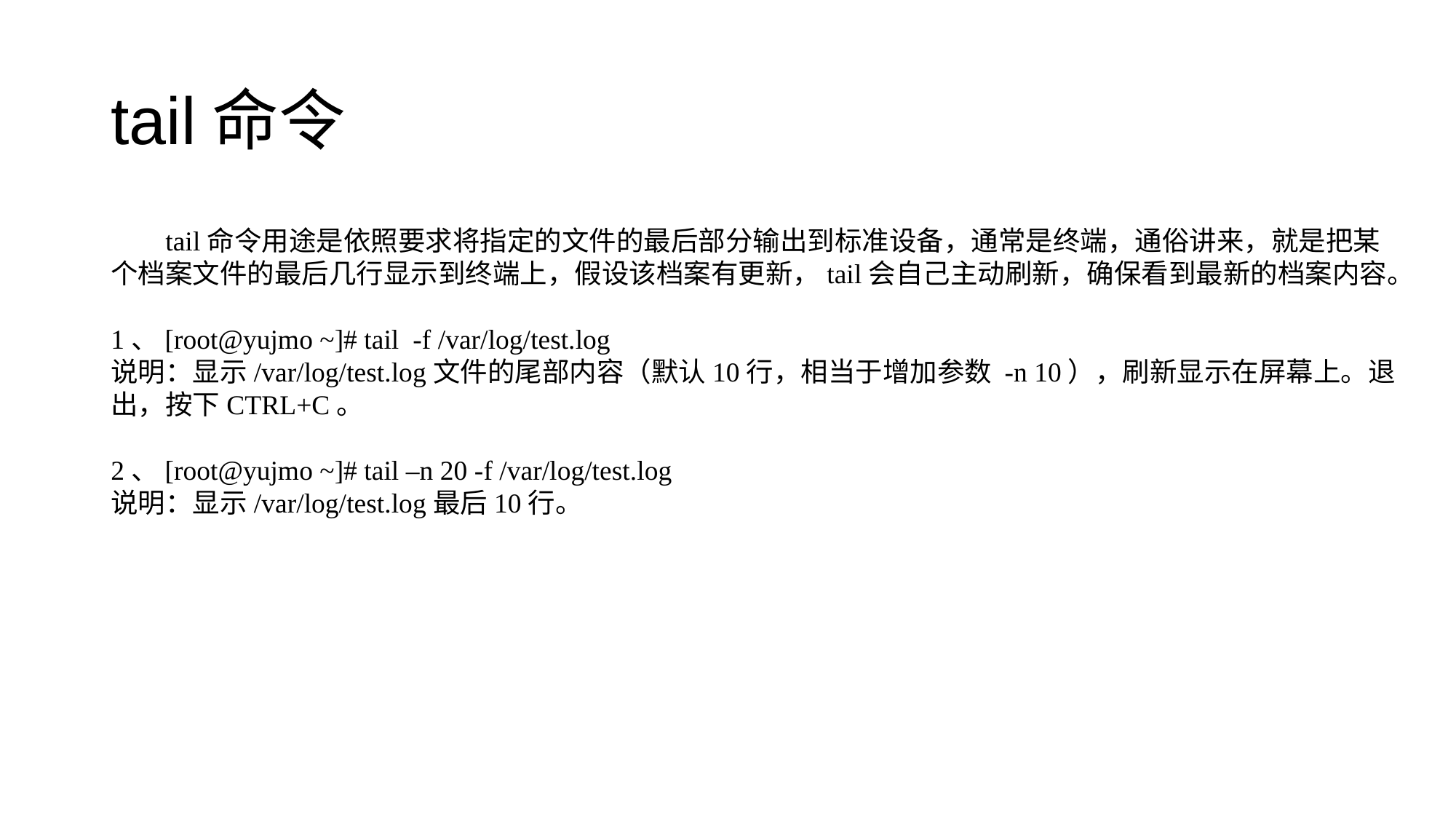

# tail命令
tail命令用途是依照要求将指定的文件的最后部分输出到标准设备，通常是终端，通俗讲来，就是把某个档案文件的最后几行显示到终端上，假设该档案有更新，tail会自己主动刷新，确保看到最新的档案内容。

1、[root@yujmo ~]# tail  -f /var/log/test.log
说明：显示/var/log/test.log文件的尾部内容（默认10行，相当于增加参数 -n 10），刷新显示在屏幕上。退出，按下CTRL+C。

2、[root@yujmo ~]# tail –n 20 -f /var/log/test.log
说明：显示/var/log/test.log最后10行。